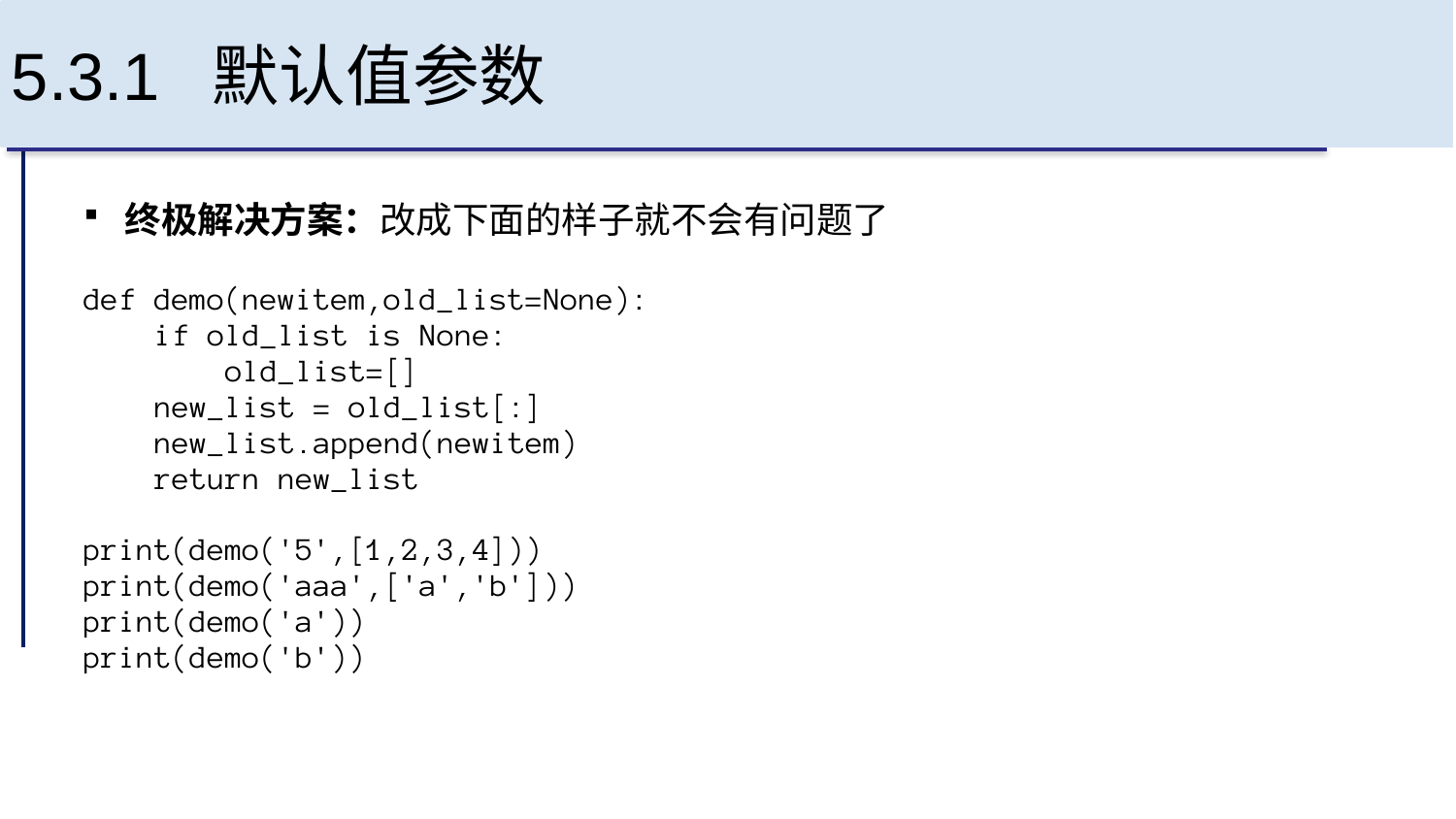

# 5.3.1  默认值参数
终极解决方案：改成下面的样子就不会有问题了

def demo(newitem,old_list=None):
    if old_list is None:
        old_list=[]
    new_list = old_list[:]
    new_list.append(newitem)
    return new_list

print(demo('5',[1,2,3,4]))
print(demo('aaa',['a','b']))
print(demo('a'))
print(demo('b'))